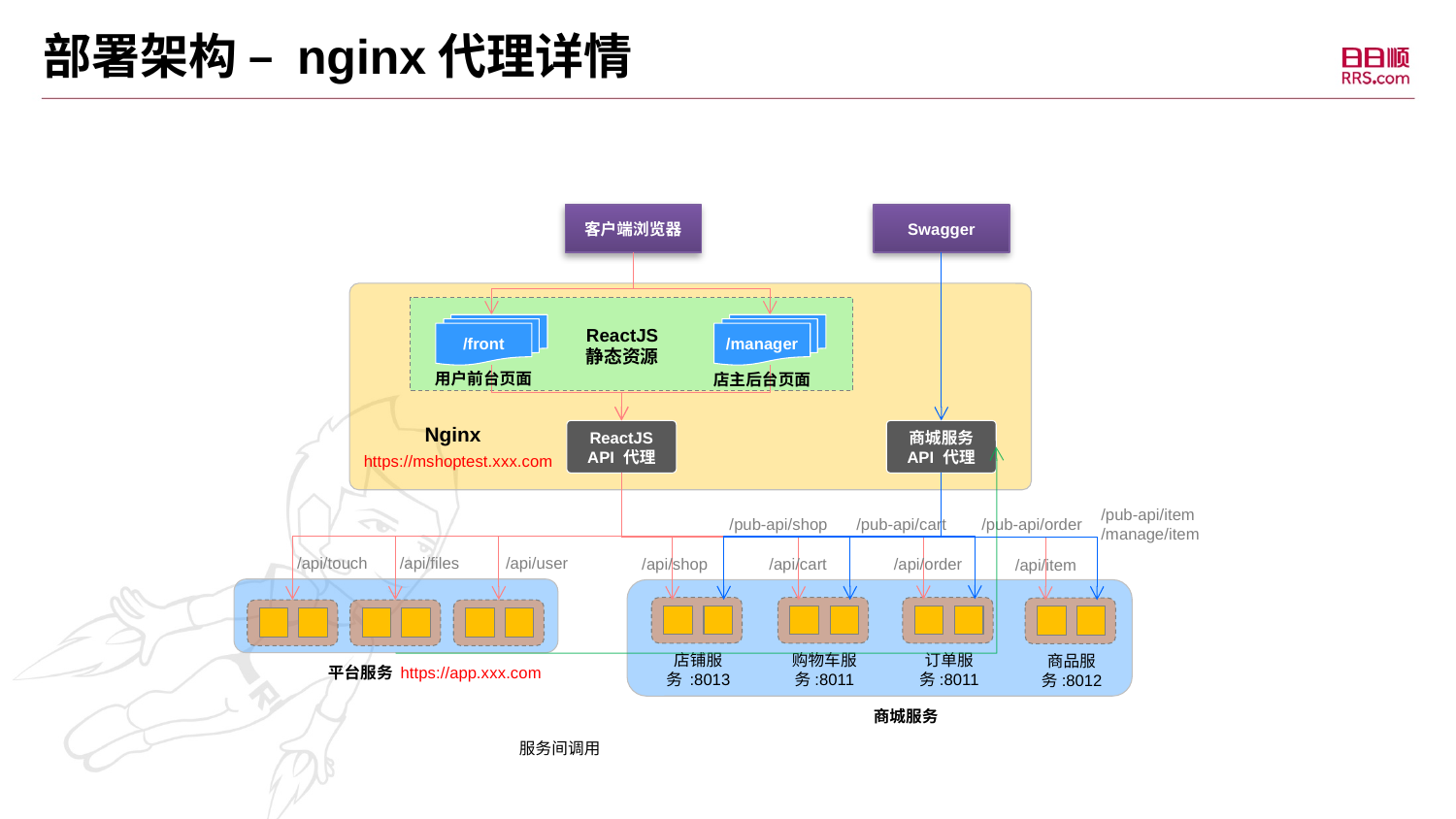

部署架构 – nginx代理详情
Swagger
客户端浏览器

/front
/manager
ReactJS
静态资源
用户前台页面
店主后台页面
ReactJS
API 代理
商城服务
API 代理
Nginx
https://mshoptest.xxx.com
/pub-api/item
/manage/item
/pub-api/shop
/pub-api/cart
/pub-api/order
/api/files
/api/user
/api/touch
/api/cart
/api/order
/api/shop
/api/item

店铺服务 :8013

购物车服务:8011

订单服务:8011

商品服务:8012

平台服务 https://app.xxx.com
商城服务
服务间调用